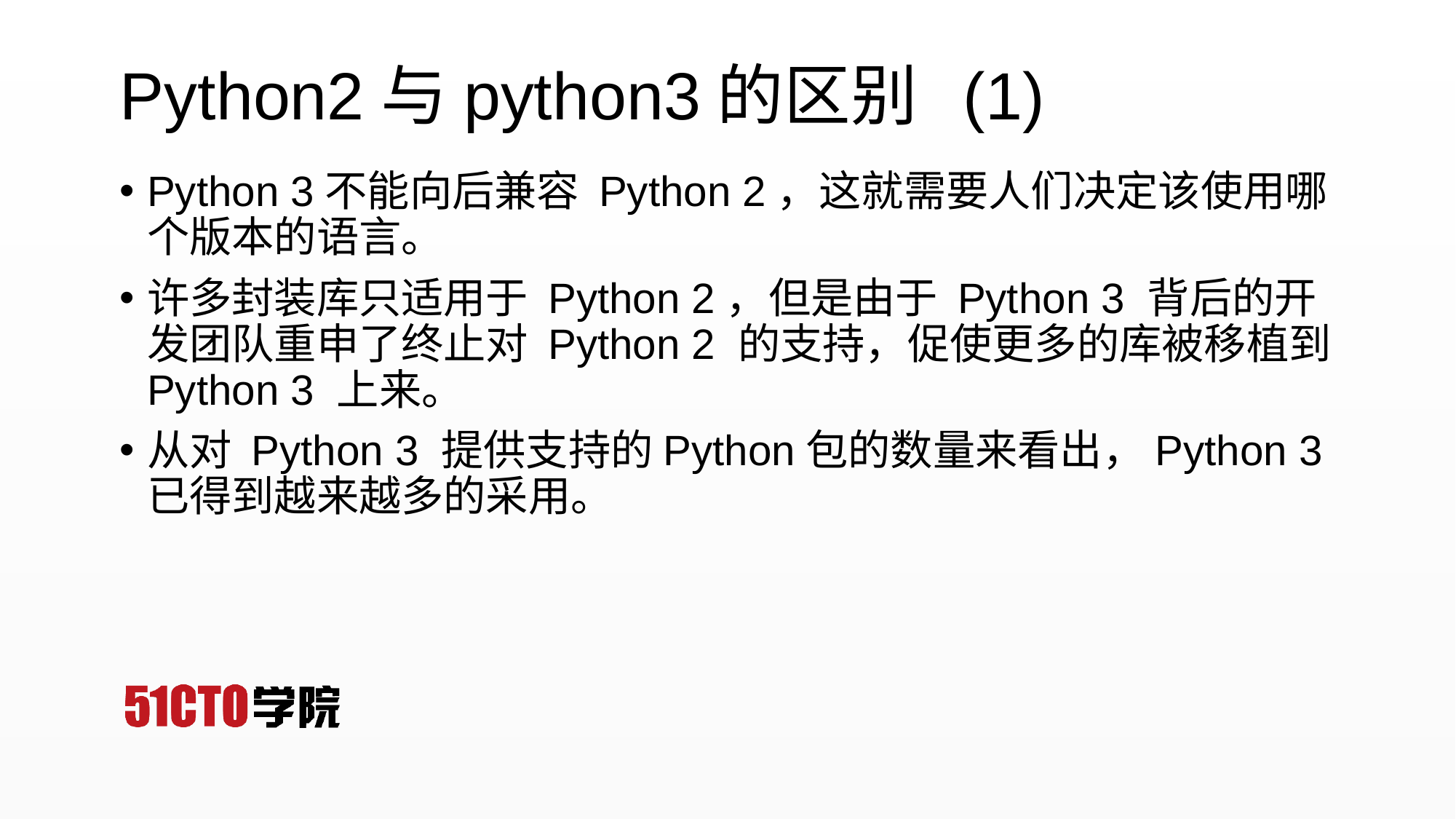

# Python2与python3的区别  (1)
Python 3不能向后兼容 Python 2，这就需要人们决定该使用哪个版本的语言。
许多封装库只适用于 Python 2，但是由于 Python 3 背后的开发团队重申了终止对 Python 2 的支持，促使更多的库被移植到 Python 3 上来。
从对 Python 3 提供支持的Python包的数量来看出，Python 3 已得到越来越多的采用。